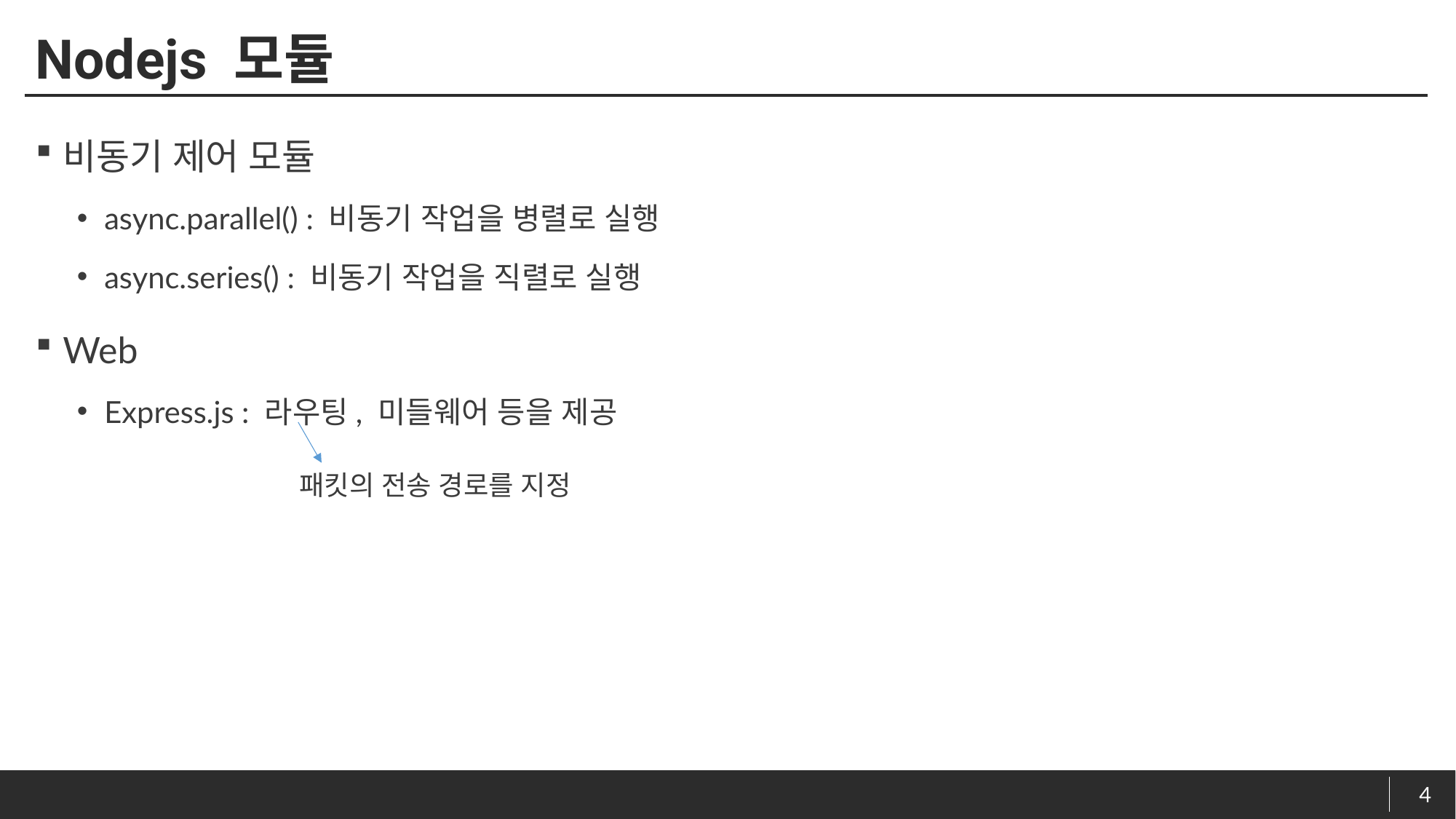

# Nodejs 모듈
비동기 제어 모듈
async.parallel() : 비동기 작업을 병렬로 실행
async.series() : 비동기 작업을 직렬로 실행
Web
Express.js : 라우팅, 미들웨어 등을 제공

패킷의 전송 경로를 지정
4